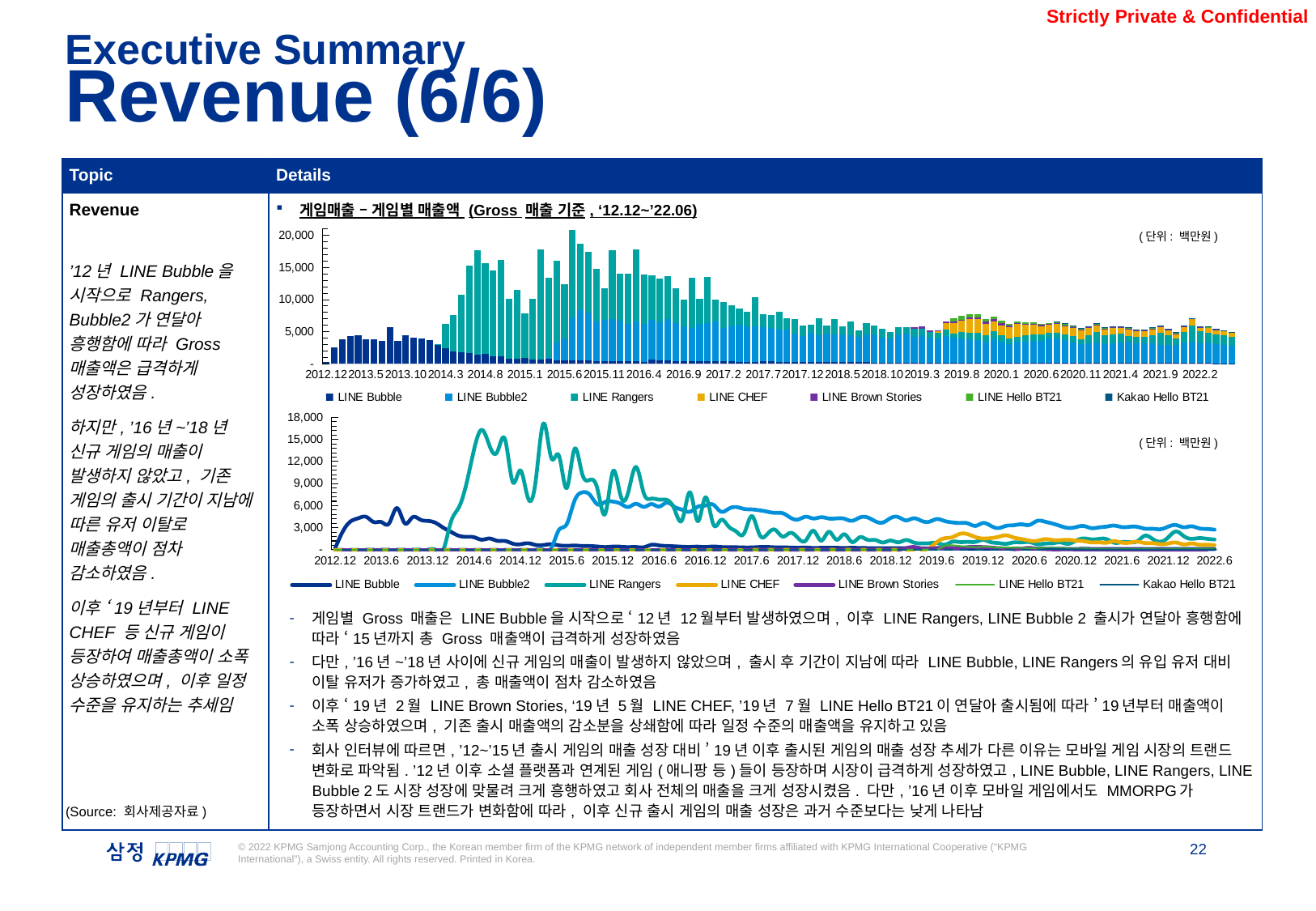

Executive Summary
Revenue (6/6)
| Topic | Details |
| --- | --- |
| Revenue ’12년 LINE Bubble을 시작으로 Rangers, Bubble2가 연달아 흥행함에 따라 Gross 매출액은 급격하게 성장하였음. 하지만, ’16년~’18년 신규 게임의 매출이 발생하지 않았고, 기존 게임의 출시 기간이 지남에 따른 유저 이탈로 매출총액이 점차 감소하였음. 이후 ‘19년부터 LINE CHEF 등 신규 게임이 등장하여 매출총액이 소폭 상승하였으며, 이후 일정 수준을 유지하는 추세임 | 게임매출 – 게임별 매출액 (Gross 매출 기준, ‘12.12~’22.06) 게임별 Gross 매출은 LINE Bubble을 시작으로 ‘12년 12월부터 발생하였으며, 이후 LINE Rangers, LINE Bubble 2 출시가 연달아 흥행함에 따라 ‘15년까지 총 Gross 매출액이 급격하게 성장하였음 다만, ’16년~’18년 사이에 신규 게임의 매출이 발생하지 않았으며, 출시 후 기간이 지남에 따라 LINE Bubble, LINE Rangers의 유입 유저 대비 이탈 유저가 증가하였고, 총 매출액이 점차 감소하였음 이후 ‘19년 2월 LINE Brown Stories, ‘19년 5월 LINE CHEF, ’19년 7월 LINE Hello BT21이 연달아 출시됨에 따라 ’19년부터 매출액이 소폭 상승하였으며, 기존 출시 매출액의 감소분을 상쇄함에 따라 일정 수준의 매출액을 유지하고 있음 회사 인터뷰에 따르면, ’12~’15년 출시 게임의 매출 성장 대비 ’19년 이후 출시된 게임의 매출 성장 추세가 다른 이유는 모바일 게임 시장의 트랜드 변화로 파악됨. ’12년 이후 소셜 플랫폼과 연계된 게임(애니팡 등)들이 등장하며 시장이 급격하게 성장하였고, LINE Bubble, LINE Rangers, LINE Bubble 2도 시장 성장에 맞물려 크게 흥행하였고 회사 전체의 매출을 크게 성장시켰음. 다만, ’16년 이후 모바일 게임에서도 MMORPG가 등장하면서 시장 트랜드가 변화함에 따라, 이후 신규 출시 게임의 매출 성장은 과거 수준보다는 낮게 나타남 |

### Chart

| Category | LINE Bubble | LINE Bubble2 | LINE Rangers | LINE CHEF | LINE Brown Stories | LINE Hello BT21 | Kakao Hello BT21 |
|---|---|---|---|---|---|---|---|
| 2012.12 | 228.12532473299999 | 0.0 | 0.0 | 0.0 | 0.0 | 0.0 | 0.0 |
| 2013.1 | 2529.079751007 | 0.0 | 0.0 | 0.0 | 0.0 | 0.0 | 0.0 |
| 2013.2 | 3858.336703366801 | 0.0 | 0.0 | 0.0 | 0.0 | 0.0 | 0.0 |
| 2013.3 | 4289.4802582269995 | 0.0 | 0.0 | 0.0 | 0.0 | 0.0 | 0.0 |
| 2013.4 | 4473.247128768001 | 0.0 | 0.0 | 0.0 | 0.0 | 0.0 | 0.0 |
| 2013.5 | 3761.4745399308003 | 0.0 | 0.0 | 0.0 | 0.0 | 0.0 | 0.0 |
| 2013.6 | 3756.4011173369995 | 0.0 | 0.0 | 0.0 | 0.0 | 0.0 | 0.0 |
| 2013.7 | 3616.1159236536 | 0.0 | 0.0 | 0.0 | 0.0 | 0.0 | 0.0 |
| 2013.8 | 5662.792339138099 | 0.0 | 0.0 | 0.0 | 0.0 | 0.0 | 0.0 |
| 2013.9 | 3621.4035936981004 | 0.0 | 0.0 | 0.0 | 0.0 | 0.0 | 0.0 |
| 2013.10 | 4399.3423346258005 | 0.0 | 0.0 | 0.0 | 0.0 | 0.0 | 0.0 |
| 2013.11 | 4101.533920890201 | 0.0 | 0.0 | 0.0 | 0.0 | 0.0 | 0.0 |
| 2013.12 | 3921.2150507278006 | 0.0 | 0.0 | 0.0 | 0.0 | 0.0 | 0.0 |
| 2014.1 | 3658.2846411350006 | 0.0 | 0.0 | 0.0 | 0.0 | 0.0 | 0.0 |
| 2014.2 | 2999.5791420800006 | 0.0 | 2.810774656 | 0.0 | 0.0 | 0.0 | 0.0 |
| 2014.3 | 2427.3847279019997 | 0.0 | 3792.541405256999 | 0.0 | 0.0 | 0.0 | 0.0 |
| 2014.4 | 1905.336963838 | 0.0 | 5718.345644946 | 0.0 | 0.0 | 0.0 | 0.0 |
| 2014.5 | 1762.0249190813997 | 0.0 | 8954.449725273998 | 0.0 | 0.0 | 0.0 | 0.0 |
| 2014.6 | 1695.8801992823 | 0.0 | 13652.616456264597 | 0.0 | 0.0 | 0.0 | 0.0 |
| 2014.7 | 1368.1264524575004 | 0.0 | 16302.979675459703 | 0.0 | 0.0 | 0.0 | 0.0 |
| 2014.8 | 1528.3775803765996 | 0.0 | 14153.278920441198 | 0.0 | 0.0 | 0.0 | 0.0 |
| 2014.9 | 1216.9060152408 | 0.0 | 13304.937411523202 | 0.0 | 0.0 | 0.0 | 0.0 |
| 2014.10 | 1193.128430311 | 0.0 | 15032.932553890001 | 0.0 | 0.0 | 0.0 | 0.0 |
| 2014.11 | 831.870422859 | 0.0 | 9242.949979850999 | 0.0 | 0.0 | 0.0 | 0.0 |
| 2014.12 | 742.2153065690002 | 0.0 | 10789.203789826002 | 0.0 | 0.0 | 0.0 | 0.0 |
| 2015.1 | 881.4456483799999 | 0.0 | 7008.486438220298 | 0.0 | 0.0 | 0.0 | 0.0 |
| 2015.2 | 643.8865117895998 | 0.0 | 9485.3013864849 | 0.0 | 0.0 | 0.0 | 0.0 |
| 2015.3 | 639.730012404 | 0.0 | 17172.016857240003 | 0.0 | 0.0 | 0.0 | 0.0 |
| 2015.4 | 748.1593994677 | 213.28893137 | 12508.549894380798 | 0.0 | 0.0 | 0.0 | 0.0 |
| 2015.5 | 596.4020915850001 | 2684.918297475 | 12801.68168463 | 0.0 | 0.0 | 0.0 | 0.0 |
| 2015.6 | 532.0723580639001 | 3470.2161390847 | 8385.280783761098 | 0.0 | 0.0 | 0.0 | 0.0 |
| 2015.7 | 565.2388758228001 | 6610.348477819201 | 13661.852901111599 | 0.0 | 0.0 | 0.0 | 0.0 |
| 2015.8 | 514.797820866 | 7800.030038086999 | 10383.550892533001 | 0.0 | 0.0 | 0.0 | 0.0 |
| 2015.9 | 498.87412968690006 | 7488.812227376699 | 9513.0210787161 | 0.0 | 0.0 | 0.0 | 0.0 |
| 2015.10 | 435.2759925024 | 6169.822741672801 | 8238.8673608136 | 0.0 | 0.0 | 0.0 | 0.0 |
| 2015.11 | 362.010917775 | 6507.511708971202 | 4900.704445705401 | 0.0 | 0.0 | 0.0 | 0.0 |
| 2015.12 | 428.00090025000003 | 6555.751307875 | 10654.796103875002 | 0.0 | 0.0 | 0.0 | 0.0 |
| 2016.1 | 408.08407355520006 | 6257.666292854401 | 7345.8794497776 | 0.0 | 0.0 | 0.0 | 0.0 |
| 2016.2 | 354.322887737 | 5812.844834797001 | 7887.082144214 | 0.0 | 0.0 | 0.0 | 0.0 |
| 2016.3 | 368.08782121439987 | 6249.040976572801 | 11261.200032432 | 0.0 | 0.0 | 0.0 | 0.0 |
| 2016.4 | 334.31772195299993 | 5828.938012328998 | 7693.31256852 | 0.0 | 0.0 | 0.0 | 0.0 |
| 2016.5 | 669.8164240519999 | 6202.482795984 | 6953.214882407998 | 0.0 | 0.0 | 0.0 | 0.0 |
| 2016.6 | 582.4391399800999 | 5875.0475958657 | 6814.013191160701 | 0.0 | 0.0 | 0.0 | 0.0 |
| 2016.7 | 509.54069796479996 | 6413.0628107484 | 6776.801852990399 | 0.0 | 0.0 | 0.0 | 0.0 |
| 2016.8 | 464.69480544090015 | 5825.0118466317 | 5450.5243824672 | 0.0 | 0.0 | 0.0 | 0.0 |
| 2016.9 | 407.3065036184 | 5423.8651292945 | 4114.5957464139 | 0.0 | 0.0 | 0.0 | 0.0 |
| 2016.10 | 384.94576122480004 | 5172.367222588801 | 7800.055454608801 | 0.0 | 0.0 | 0.0 | 0.0 |
| 2016.11 | 416.56447945420007 | 5850.6438852492 | 3879.0091898960004 | 0.0 | 0.0 | 0.0 | 0.0 |
| 2016.12 | 367.4147239312 | 6009.1002277344005 | 7123.9718846256 | 0.0 | 0.0 | 0.0 | 0.0 |
| 2017.1 | 439.969855131 | 6135.1238818724 | 3489.9113580311996 | 0.0 | 0.0 | 0.0 | 0.0 |
| 2017.2 | 368.57043849779996 | 5184.3180394962 | 4043.548080148499 | 0.0 | 0.0 | 0.0 | 0.0 |
| 2017.3 | 359.80617842399994 | 5569.9311072196 | 3146.8046478296997 | 0.0 | 0.0 | 0.0 | 0.0 |
| 2017.4 | 337.85152000140005 | 5802.995313812399 | 2467.6750085029994 | 0.0 | 0.0 | 0.0 | 0.0 |
| 2017.5 | 307.2990543381 | 5549.1571138707 | 2214.8937835100996 | 0.0 | 0.0 | 0.0 | 0.0 |
| 2017.6 | 314.2908283048 | 5482.9361753692 | 4575.1393061948 | 0.0 | 0.0 | 0.0 | 0.0 |
| 2017.7 | 367.4298765004 | 5363.168707559999 | 2063.5423835396 | 0.0 | 0.0 | 0.0 | 0.0 |
| 2017.8 | 378.036479408 | 5184.972056376001 | 2105.5681234559997 | 0.0 | 0.0 | 0.0 | 0.0 |
| 2017.9 | 324.3618185426 | 5013.0776412969 | 2730.2311723676003 | 0.0 | 0.0 | 0.0 | 0.0 |
| 2017.10 | 312.33211348500004 | 4972.977985059 | 1790.9204077169998 | 0.0 | 0.0 | 0.0 | 0.0 |
| 2017.11 | 297.4652818496 | 4371.566117808799 | 2294.8228040804 | 0.0 | 0.0 | 0.0 | 0.0 |
| 2017.12 | 273.6246463076 | 4106.447693633601 | 1590.1951828476003 | 0.0 | 0.0 | 0.0 | 0.0 |
| 2018.1 | 284.0748586085 | 4488.449490842 | 1252.0112735804998 | 0.0 | 0.0 | 0.0 | 0.0 |
| 2018.2 | 243.25533194820002 | 4250.903795109401 | 2578.0353087346 | 0.0 | 0.0 | 0.0 | 0.0 |
| 2018.3 | 262.1584774152 | 4424.722197072 | 1238.8042823412002 | 0.0 | 0.0 | 0.0 | 0.0 |
| 2018.4 | 271.71336811000003 | 4244.615312169999 | 2435.789274315 | 0.0 | 0.0 | 0.0 | 0.0 |
| 2018.5 | 260.28815073600003 | 4261.1433116976 | 1361.6299764287999 | 0.0 | 0.0 | 0.0 | 0.0 |
| 2018.6 | 240.78178838419996 | 4216.2257755621995 | 2099.9812419816003 | 0.0 | 0.0 | 0.0 | 0.0 |
| 2018.7 | 258.4911257088 | 3938.4365775312 | 1046.4519931792 | 0.0 | 0.0 | 0.0 | 0.0 |
| 2018.8 | 242.68958578079994 | 4378.843294171199 | 1696.9121916016 | 0.0 | 0.0 | 0.0 | 0.0 |
| 2018.9 | 219.84883539299997 | 4399.1293054913995 | 1356.0795599058001 | 0.0 | 0.0 | 0.0 | 0.0 |
| 2018.10 | 199.60969527170005 | 3880.1614744144003 | 1323.9759444786005 | 0.0 | 0.0 | 0.0 | 0.0 |
| 2018.11 | 198.107182776 | 3703.438994431601 | 985.8055260542001 | 0.0 | 0.0 | 0.0 | 0.0 |
| 2018.12 | 207.5051713083 | 4306.1269201545 | 1246.0180374957001 | 0.0 | 0.0 | 0.0 | 0.0 |
| 2019.1 | 212.2635046755 | 4440.3650349201 | 1008.9489444054001 | 0.0 | 0.0 | 0.0 | 0.0 |
| 2019.2 | 194.25149870489994 | 3992.4307613715 | 1321.1581779206997 | 0.0 | 213.50597492070003 | 0.0 | 0.0 |
| 2019.3 | 184.73120241120006 | 4274.786605179201 | 980.4267961536 | 0.0 | 369.2086202608 | 0.0 | 0.0 |
| 2019.4 | 175.176438456 | 3931.514352844501 | 867.4068935939998 | 0.0 | 181.45135152100005 | 0.0 | 0.0 |
| 2019.5 | 175.9688039904 | 3803.8203160436997 | 883.5400019228999 | 230.38687858859998 | 135.25287430289998 | 0.0 | 0.0 |
| 2019.6 | 176.595191962 | 4169.143991593 | 925.705070094 | 1040.897594674 | 219.60378878900002 | 0.0 | 0.0 |
| 2019.7 | 168.34768299180004 | 3907.2775942317 | 674.5589216300999 | 1557.1371923835002 | 242.38781988720004 | 520.8466377387001 | 0.0 |
| 2019.8 | 169.58169982319998 | 3717.4611399366004 | 1082.6576018181001 | 1700.0664355395 | 228.8476487934 | 600.7273774971001 | 0.0 |
| 2019.9 | 166.89700342050003 | 3634.6615200105 | 1041.0677988915 | 2163.9877964760003 | 218.40884943899997 | 499.31701615950004 | 0.0 |
| 2019.10 | 160.8762055084 | 3590.0003071293004 | 1068.1041033374 | 2114.1952301695 | 354.901993121 | 430.42264757260006 | 0.0 |
| 2019.11 | 145.38905538179998 | 3242.3600802751994 | 1069.4066898103997 | 1722.6449179659996 | 377.85461100629993 | 357.0186602251 | 0.0 |
| 2019.12 | 148.38971573339998 | 3634.2359976666003 | 1333.4803505490001 | 1525.8149330164006 | 358.9474889022 | 409.2069546429999 | 0.0 |
| 2020.1 | 148.7283408125 | 3249.4964217699994 | 1027.3539549525 | 1578.0080874999999 | 302.16332896250003 | 390.1285101700001 | 0.0 |
| 2020.2 | 142.0111126575 | 2943.756731556 | 903.6248669820002 | 1759.6379834549998 | 211.31685069750003 | 289.812603465 | 0.0 |
| 2020.3 | 149.5566797925 | 3251.7108567824994 | 801.9949568100001 | 1955.25409101 | 162.701748615 | 299.69555442 | 0.0 |
| 2020.4 | 159.40385902979997 | 3329.822189470699 | 1004.6603984615 | 1648.0133393746003 | 75.8256632881 | 281.0737147702 | 0.0 |
| 2020.5 | 152.55694219150004 | 3460.472554539 | 1003.8742200465001 | 1452.7642923915 | 143.78566248750005 | 262.1403237530001 | 0.0 |
| 2020.6 | 143.74228759660002 | 3374.199114412 | 1040.0921340872999 | 1234.1848810109002 | 239.11882256849998 | 209.91414354820003 | 0.0 |
| 2020.7 | 147.79370766300002 | 3918.925802456 | 754.1527459354002 | 1208.0186153657999 | 139.23508876340003 | 226.60909441380005 | 0.0 |
| 2020.8 | 142.20246035839997 | 3821.9129942031996 | 834.2789993568 | 1436.4654487968 | 86.62703580959999 | 233.838788408 | 72.9219839216 |
| 2020.9 | 126.75327120000001 | 3557.499749639999 | 869.6975166000001 | 1320.77904732 | 49.531818599999994 | 260.9572374 | 125.51072796 |
| 2020.10 | 118.94852987849998 | 3230.4787883623 | 1003.6895462822998 | 1299.6511578959 | 51.9444699617 | 215.32501353849997 | 85.7441469396 |
| 2020.11 | 113.67330599600002 | 2967.780315216 | 796.0531470080001 | 1349.485837502 | 69.02208101400001 | 165.690012784 | 57.031059224 |
| 2020.12 | 104.68403830450004 | 3065.1485824864 | 1216.7428384368998 | 1242.1509223991998 | 44.1575004819 | 166.72919663219997 | 51.01400808819999 |
| 2021.1 | 128.60932259880002 | 3233.5997842164 | 1537.2160662096 | 1174.1423089632 | 50.1811094472 | 161.824314708 | 40.672911206399995 |
| 2021.2 | 112.0360524708 | 2939.729458018001 | 1416.5147719832003 | 997.059976971 | 21.302516899200008 | 139.1313512784 | 31.161206937800003 |
| 2021.3 | 109.72838756539998 | 3033.5065007261996 | 1471.5604570767998 | 1010.6012422088 | 28.589020587799997 | 126.53060542719997 | 30.848134357599996 |
| 2021.4 | 110.38203844139997 | 3149.0754922561996 | 1442.4175768902 | 951.9956075190001 | 18.968010446 | 99.99003065859999 | 24.8220676496 |
| 2021.5 | 114.7854592248 | 3279.6044131522 | 944.5456388088 | 1163.0431961036002 | 15.5808296924 | 101.9435518542 | 28.7974057714 |
| 2021.6 | 102.039125265 | 3081.2487799799997 | 1030.40705943 | 965.7181828349999 | 14.98957005 | 103.66697344499998 | 34.333930365 |
| 2021.7 | 106.91496902249999 | 3117.823036515 | 1025.5914240975 | 970.5234170699999 | 13.155213555 | 95.70822959249999 | 33.01960904999999 |
| 2021.8 | 114.11193341729997 | 3111.6861210238994 | 1165.9250949901 | 1099.3697271698998 | 15.1517740186 | 111.7377288089 | 33.266096189399995 |
| 2021.9 | 109.92411779159998 | 2856.6453753660003 | 1912.1775842693996 | 904.7671794696001 | 13.802248544400001 | 118.2713983944 | 28.0742355096 |
| 2021.10 | 96.85152715170001 | 2850.0611562456006 | 1442.784455849 | 889.6915661462001 | 9.765373590600001 | 120.6947850885 | 29.207167583500002 |
| 2021.11 | 101.5179599772 | 2791.19755629 | 1091.7840768016001 | 760.4186516731999 | 11.556844176799999 | 108.16642701279999 | 29.037190478399996 |
| 2021.12 | 106.82304138880002 | 3140.2789296779 | 1687.8592269757999 | 846.4634399030999 | 9.329550274499999 | 121.22789528730002 | 27.307595056800004 |
| 2022.1 | 107.416431217 | 3352.3212652734996 | 2479.7144605679996 | 980.4321325195 | 3.9568703515 | 139.42484102899996 | 27.409981177999995 |
| 2022.2 | 99.260004788 | 3055.2072535425 | 1860.6934480399998 | 724.3545083214999 | 4.294913252 | 120.5478659805 | 25.063057414499994 |
| 2022.3 | 98.01444395899998 | 3188.095295506699 | 1483.9786998617997 | 854.6811560359 | 1.9642880371000002 | 135.0151508724 | 30.2541336739 |
| 2022.4 | 86.98440587139999 | 2909.9604915883997 | 1580.2270945841997 | 684.291691068 | 8.588023036400001 | 125.67542992 | 24.492253384199998 |
| 2022.5 | 90.51792663319999 | 2824.7544523088 | 1492.3601562837 | 682.0194412624999 | 0.0 | 132.7168646606 | 29.9349288832 |
| 2022.6 | 83.00684091700002 | 2730.4660874296005 | 1389.4065170076 | 618.3949262010002 | 0.0 | 111.6649309698 | 27.777358507600002 |
(단위: 백만원)

### Chart

| Category | LINE Bubble | LINE Bubble2 | LINE Rangers | LINE CHEF | LINE Brown Stories | LINE Hello BT21 | Kakao Hello BT21 |
|---|---|---|---|---|---|---|---|
| 2012.12 | 228.12532473299999 | 0.0 | 0.0 | 0.0 | 0.0 | 0.0 | 0.0 |
| 2013.1 | 2529.079751007 | 0.0 | 0.0 | 0.0 | 0.0 | 0.0 | 0.0 |
| 2013.2 | 3858.336703366801 | 0.0 | 0.0 | 0.0 | 0.0 | 0.0 | 0.0 |
| 2013.3 | 4289.4802582269995 | 0.0 | 0.0 | 0.0 | 0.0 | 0.0 | 0.0 |
| 2013.4 | 4473.247128768001 | 0.0 | 0.0 | 0.0 | 0.0 | 0.0 | 0.0 |
| 2013.5 | 3761.4745399308003 | 0.0 | 0.0 | 0.0 | 0.0 | 0.0 | 0.0 |
| 2013.6 | 3756.4011173369995 | 0.0 | 0.0 | 0.0 | 0.0 | 0.0 | 0.0 |
| 2013.7 | 3616.1159236536 | 0.0 | 0.0 | 0.0 | 0.0 | 0.0 | 0.0 |
| 2013.8 | 5662.792339138099 | 0.0 | 0.0 | 0.0 | 0.0 | 0.0 | 0.0 |
| 2013.9 | 3621.4035936981004 | 0.0 | 0.0 | 0.0 | 0.0 | 0.0 | 0.0 |
| 2013.10 | 4399.3423346258005 | 0.0 | 0.0 | 0.0 | 0.0 | 0.0 | 0.0 |
| 2013.11 | 4101.533920890201 | 0.0 | 0.0 | 0.0 | 0.0 | 0.0 | 0.0 |
| 2013.12 | 3921.2150507278006 | 0.0 | 0.0 | 0.0 | 0.0 | 0.0 | 0.0 |
| 2014.1 | 3658.2846411350006 | 0.0 | 0.0 | 0.0 | 0.0 | 0.0 | 0.0 |
| 2014.2 | 2999.5791420800006 | 0.0 | 2.810774656 | 0.0 | 0.0 | 0.0 | 0.0 |
| 2014.3 | 2427.3847279019997 | 0.0 | 3792.541405256999 | 0.0 | 0.0 | 0.0 | 0.0 |
| 2014.4 | 1905.336963838 | 0.0 | 5718.345644946 | 0.0 | 0.0 | 0.0 | 0.0 |
| 2014.5 | 1762.0249190813997 | 0.0 | 8954.449725273998 | 0.0 | 0.0 | 0.0 | 0.0 |
| 2014.6 | 1695.8801992823 | 0.0 | 13652.616456264597 | 0.0 | 0.0 | 0.0 | 0.0 |
| 2014.7 | 1368.1264524575004 | 0.0 | 16302.979675459703 | 0.0 | 0.0 | 0.0 | 0.0 |
| 2014.8 | 1528.3775803765996 | 0.0 | 14153.278920441198 | 0.0 | 0.0 | 0.0 | 0.0 |
| 2014.9 | 1216.9060152408 | 0.0 | 13304.937411523202 | 0.0 | 0.0 | 0.0 | 0.0 |
| 2014.10 | 1193.128430311 | 0.0 | 15032.932553890001 | 0.0 | 0.0 | 0.0 | 0.0 |
| 2014.11 | 831.870422859 | 0.0 | 9242.949979850999 | 0.0 | 0.0 | 0.0 | 0.0 |
| 2014.12 | 742.2153065690002 | 0.0 | 10789.203789826002 | 0.0 | 0.0 | 0.0 | 0.0 |
| 2015.1 | 881.4456483799999 | 0.0 | 7008.486438220298 | 0.0 | 0.0 | 0.0 | 0.0 |
| 2015.2 | 643.8865117895998 | 0.0 | 9485.3013864849 | 0.0 | 0.0 | 0.0 | 0.0 |
| 2015.3 | 639.730012404 | 0.0 | 17172.016857240003 | 0.0 | 0.0 | 0.0 | 0.0 |
| 2015.4 | 748.1593994677 | 213.28893137 | 12508.549894380798 | 0.0 | 0.0 | 0.0 | 0.0 |
| 2015.5 | 596.4020915850001 | 2684.918297475 | 12801.68168463 | 0.0 | 0.0 | 0.0 | 0.0 |
| 2015.6 | 532.0723580639001 | 3470.2161390847 | 8385.280783761098 | 0.0 | 0.0 | 0.0 | 0.0 |
| 2015.7 | 565.2388758228001 | 6610.348477819201 | 13661.852901111599 | 0.0 | 0.0 | 0.0 | 0.0 |
| 2015.8 | 514.797820866 | 7800.030038086999 | 10383.550892533001 | 0.0 | 0.0 | 0.0 | 0.0 |
| 2015.9 | 498.87412968690006 | 7488.812227376699 | 9513.0210787161 | 0.0 | 0.0 | 0.0 | 0.0 |
| 2015.10 | 435.2759925024 | 6169.822741672801 | 8238.8673608136 | 0.0 | 0.0 | 0.0 | 0.0 |
| 2015.11 | 362.010917775 | 6507.511708971202 | 4900.704445705401 | 0.0 | 0.0 | 0.0 | 0.0 |
| 2015.12 | 428.00090025000003 | 6555.751307875 | 10654.796103875002 | 0.0 | 0.0 | 0.0 | 0.0 |
| 2016.1 | 408.08407355520006 | 6257.666292854401 | 7345.8794497776 | 0.0 | 0.0 | 0.0 | 0.0 |
| 2016.2 | 354.322887737 | 5812.844834797001 | 7887.082144214 | 0.0 | 0.0 | 0.0 | 0.0 |
| 2016.3 | 368.08782121439987 | 6249.040976572801 | 11261.200032432 | 0.0 | 0.0 | 0.0 | 0.0 |
| 2016.4 | 334.31772195299993 | 5828.938012328998 | 7693.31256852 | 0.0 | 0.0 | 0.0 | 0.0 |
| 2016.5 | 669.8164240519999 | 6202.482795984 | 6953.214882407998 | 0.0 | 0.0 | 0.0 | 0.0 |
| 2016.6 | 582.4391399800999 | 5875.0475958657 | 6814.013191160701 | 0.0 | 0.0 | 0.0 | 0.0 |
| 2016.7 | 509.54069796479996 | 6413.0628107484 | 6776.801852990399 | 0.0 | 0.0 | 0.0 | 0.0 |
| 2016.8 | 464.69480544090015 | 5825.0118466317 | 5450.5243824672 | 0.0 | 0.0 | 0.0 | 0.0 |
| 2016.9 | 407.3065036184 | 5423.8651292945 | 4114.5957464139 | 0.0 | 0.0 | 0.0 | 0.0 |
| 2016.10 | 384.94576122480004 | 5172.367222588801 | 7800.055454608801 | 0.0 | 0.0 | 0.0 | 0.0 |
| 2016.11 | 416.56447945420007 | 5850.6438852492 | 3879.0091898960004 | 0.0 | 0.0 | 0.0 | 0.0 |
| 2016.12 | 367.4147239312 | 6009.1002277344005 | 7123.9718846256 | 0.0 | 0.0 | 0.0 | 0.0 |
| 2017.1 | 439.969855131 | 6135.1238818724 | 3489.9113580311996 | 0.0 | 0.0 | 0.0 | 0.0 |
| 2017.2 | 368.57043849779996 | 5184.3180394962 | 4043.548080148499 | 0.0 | 0.0 | 0.0 | 0.0 |
| 2017.3 | 359.80617842399994 | 5569.9311072196 | 3146.8046478296997 | 0.0 | 0.0 | 0.0 | 0.0 |
| 2017.4 | 337.85152000140005 | 5802.995313812399 | 2467.6750085029994 | 0.0 | 0.0 | 0.0 | 0.0 |
| 2017.5 | 307.2990543381 | 5549.1571138707 | 2214.8937835100996 | 0.0 | 0.0 | 0.0 | 0.0 |
| 2017.6 | 314.2908283048 | 5482.9361753692 | 4575.1393061948 | 0.0 | 0.0 | 0.0 | 0.0 |
| 2017.7 | 367.4298765004 | 5363.168707559999 | 2063.5423835396 | 0.0 | 0.0 | 0.0 | 0.0 |
| 2017.8 | 378.036479408 | 5184.972056376001 | 2105.5681234559997 | 0.0 | 0.0 | 0.0 | 0.0 |
| 2017.9 | 324.3618185426 | 5013.0776412969 | 2730.2311723676003 | 0.0 | 0.0 | 0.0 | 0.0 |
| 2017.10 | 312.33211348500004 | 4972.977985059 | 1790.9204077169998 | 0.0 | 0.0 | 0.0 | 0.0 |
| 2017.11 | 297.4652818496 | 4371.566117808799 | 2294.8228040804 | 0.0 | 0.0 | 0.0 | 0.0 |
| 2017.12 | 273.6246463076 | 4106.447693633601 | 1590.1951828476003 | 0.0 | 0.0 | 0.0 | 0.0 |
| 2018.1 | 284.0748586085 | 4488.449490842 | 1252.0112735804998 | 0.0 | 0.0 | 0.0 | 0.0 |
| 2018.2 | 243.25533194820002 | 4250.903795109401 | 2578.0353087346 | 0.0 | 0.0 | 0.0 | 0.0 |
| 2018.3 | 262.1584774152 | 4424.722197072 | 1238.8042823412002 | 0.0 | 0.0 | 0.0 | 0.0 |
| 2018.4 | 271.71336811000003 | 4244.615312169999 | 2435.789274315 | 0.0 | 0.0 | 0.0 | 0.0 |
| 2018.5 | 260.28815073600003 | 4261.1433116976 | 1361.6299764287999 | 0.0 | 0.0 | 0.0 | 0.0 |
| 2018.6 | 240.78178838419996 | 4216.2257755621995 | 2099.9812419816003 | 0.0 | 0.0 | 0.0 | 0.0 |
| 2018.7 | 258.4911257088 | 3938.4365775312 | 1046.4519931792 | 0.0 | 0.0 | 0.0 | 0.0 |
| 2018.8 | 242.68958578079994 | 4378.843294171199 | 1696.9121916016 | 0.0 | 0.0 | 0.0 | 0.0 |
| 2018.9 | 219.84883539299997 | 4399.1293054913995 | 1356.0795599058001 | 0.0 | 0.0 | 0.0 | 0.0 |
| 2018.10 | 199.60969527170005 | 3880.1614744144003 | 1323.9759444786005 | 0.0 | 0.0 | 0.0 | 0.0 |
| 2018.11 | 198.107182776 | 3703.438994431601 | 985.8055260542001 | 0.0 | 0.0 | 0.0 | 0.0 |
| 2018.12 | 207.5051713083 | 4306.1269201545 | 1246.0180374957001 | 0.0 | 0.0 | 0.0 | 0.0 |
| 2019.1 | 212.2635046755 | 4440.3650349201 | 1008.9489444054001 | 0.0 | 0.0 | 0.0 | 0.0 |
| 2019.2 | 194.25149870489994 | 3992.4307613715 | 1321.1581779206997 | 0.0 | 213.50597492070003 | 0.0 | 0.0 |
| 2019.3 | 184.73120241120006 | 4274.786605179201 | 980.4267961536 | 0.0 | 369.2086202608 | 0.0 | 0.0 |
| 2019.4 | 175.176438456 | 3931.514352844501 | 867.4068935939998 | 0.0 | 181.45135152100005 | 0.0 | 0.0 |
| 2019.5 | 175.9688039904 | 3803.8203160436997 | 883.5400019228999 | 230.38687858859998 | 135.25287430289998 | 0.0 | 0.0 |
| 2019.6 | 176.595191962 | 4169.143991593 | 925.705070094 | 1040.897594674 | 219.60378878900002 | 0.0 | 0.0 |
| 2019.7 | 168.34768299180004 | 3907.2775942317 | 674.5589216300999 | 1557.1371923835002 | 242.38781988720004 | 520.8466377387001 | 0.0 |
| 2019.8 | 169.58169982319998 | 3717.4611399366004 | 1082.6576018181001 | 1700.0664355395 | 228.8476487934 | 600.7273774971001 | 0.0 |
| 2019.9 | 166.89700342050003 | 3634.6615200105 | 1041.0677988915 | 2163.9877964760003 | 218.40884943899997 | 499.31701615950004 | 0.0 |
| 2019.10 | 160.8762055084 | 3590.0003071293004 | 1068.1041033374 | 2114.1952301695 | 354.901993121 | 430.42264757260006 | 0.0 |
| 2019.11 | 145.38905538179998 | 3242.3600802751994 | 1069.4066898103997 | 1722.6449179659996 | 377.85461100629993 | 357.0186602251 | 0.0 |
| 2019.12 | 148.38971573339998 | 3634.2359976666003 | 1333.4803505490001 | 1525.8149330164006 | 358.9474889022 | 409.2069546429999 | 0.0 |
| 2020.1 | 148.7283408125 | 3249.4964217699994 | 1027.3539549525 | 1578.0080874999999 | 302.16332896250003 | 390.1285101700001 | 0.0 |
| 2020.2 | 142.0111126575 | 2943.756731556 | 903.6248669820002 | 1759.6379834549998 | 211.31685069750003 | 289.812603465 | 0.0 |
| 2020.3 | 149.5566797925 | 3251.7108567824994 | 801.9949568100001 | 1955.25409101 | 162.701748615 | 299.69555442 | 0.0 |
| 2020.4 | 159.40385902979997 | 3329.822189470699 | 1004.6603984615 | 1648.0133393746003 | 75.8256632881 | 281.0737147702 | 0.0 |
| 2020.5 | 152.55694219150004 | 3460.472554539 | 1003.8742200465001 | 1452.7642923915 | 143.78566248750005 | 262.1403237530001 | 0.0 |
| 2020.6 | 143.74228759660002 | 3374.199114412 | 1040.0921340872999 | 1234.1848810109002 | 239.11882256849998 | 209.91414354820003 | 0.0 |
| 2020.7 | 147.79370766300002 | 3918.925802456 | 754.1527459354002 | 1208.0186153657999 | 139.23508876340003 | 226.60909441380005 | 0.0 |
| 2020.8 | 142.20246035839997 | 3821.9129942031996 | 834.2789993568 | 1436.4654487968 | 86.62703580959999 | 233.838788408 | 72.9219839216 |
| 2020.9 | 126.75327120000001 | 3557.499749639999 | 869.6975166000001 | 1320.77904732 | 49.531818599999994 | 260.9572374 | 125.51072796 |
| 2020.10 | 118.94852987849998 | 3230.4787883623 | 1003.6895462822998 | 1299.6511578959 | 51.9444699617 | 215.32501353849997 | 85.7441469396 |
| 2020.11 | 113.67330599600002 | 2967.780315216 | 796.0531470080001 | 1349.485837502 | 69.02208101400001 | 165.690012784 | 57.031059224 |
| 2020.12 | 104.68403830450004 | 3065.1485824864 | 1216.7428384368998 | 1242.1509223991998 | 44.1575004819 | 166.72919663219997 | 51.01400808819999 |
| 2021.1 | 128.60932259880002 | 3233.5997842164 | 1537.2160662096 | 1174.1423089632 | 50.1811094472 | 161.824314708 | 40.672911206399995 |
| 2021.2 | 112.0360524708 | 2939.729458018001 | 1416.5147719832003 | 997.059976971 | 21.302516899200008 | 139.1313512784 | 31.161206937800003 |
| 2021.3 | 109.72838756539998 | 3033.5065007261996 | 1471.5604570767998 | 1010.6012422088 | 28.589020587799997 | 126.53060542719997 | 30.848134357599996 |
| 2021.4 | 110.38203844139997 | 3149.0754922561996 | 1442.4175768902 | 951.9956075190001 | 18.968010446 | 99.99003065859999 | 24.8220676496 |
| 2021.5 | 114.7854592248 | 3279.6044131522 | 944.5456388088 | 1163.0431961036002 | 15.5808296924 | 101.9435518542 | 28.7974057714 |
| 2021.6 | 102.039125265 | 3081.2487799799997 | 1030.40705943 | 965.7181828349999 | 14.98957005 | 103.66697344499998 | 34.333930365 |
| 2021.7 | 106.91496902249999 | 3117.823036515 | 1025.5914240975 | 970.5234170699999 | 13.155213555 | 95.70822959249999 | 33.01960904999999 |
| 2021.8 | 114.11193341729997 | 3111.6861210238994 | 1165.9250949901 | 1099.3697271698998 | 15.1517740186 | 111.7377288089 | 33.266096189399995 |
| 2021.9 | 109.92411779159998 | 2856.6453753660003 | 1912.1775842693996 | 904.7671794696001 | 13.802248544400001 | 118.2713983944 | 28.0742355096 |
| 2021.10 | 96.85152715170001 | 2850.0611562456006 | 1442.784455849 | 889.6915661462001 | 9.765373590600001 | 120.6947850885 | 29.207167583500002 |
| 2021.11 | 101.5179599772 | 2791.19755629 | 1091.7840768016001 | 760.4186516731999 | 11.556844176799999 | 108.16642701279999 | 29.037190478399996 |
| 2021.12 | 106.82304138880002 | 3140.2789296779 | 1687.8592269757999 | 846.4634399030999 | 9.329550274499999 | 121.22789528730002 | 27.307595056800004 |
| 2022.1 | 107.416431217 | 3352.3212652734996 | 2479.7144605679996 | 980.4321325195 | 3.9568703515 | 139.42484102899996 | 27.409981177999995 |
| 2022.2 | 99.260004788 | 3055.2072535425 | 1860.6934480399998 | 724.3545083214999 | 4.294913252 | 120.5478659805 | 25.063057414499994 |
| 2022.3 | 98.01444395899998 | 3188.095295506699 | 1483.9786998617997 | 854.6811560359 | 1.9642880371000002 | 135.0151508724 | 30.2541336739 |
| 2022.4 | 86.98440587139999 | 2909.9604915883997 | 1580.2270945841997 | 684.291691068 | 8.588023036400001 | 125.67542992 | 24.492253384199998 |
| 2022.5 | 90.51792663319999 | 2824.7544523088 | 1492.3601562837 | 682.0194412624999 | 0.0 | 132.7168646606 | 29.9349288832 |
| 2022.6 | 83.00684091700002 | 2730.4660874296005 | 1389.4065170076 | 618.3949262010002 | 0.0 | 111.6649309698 | 27.777358507600002 |
(단위: 백만원)
(Source: 회사제공자료)